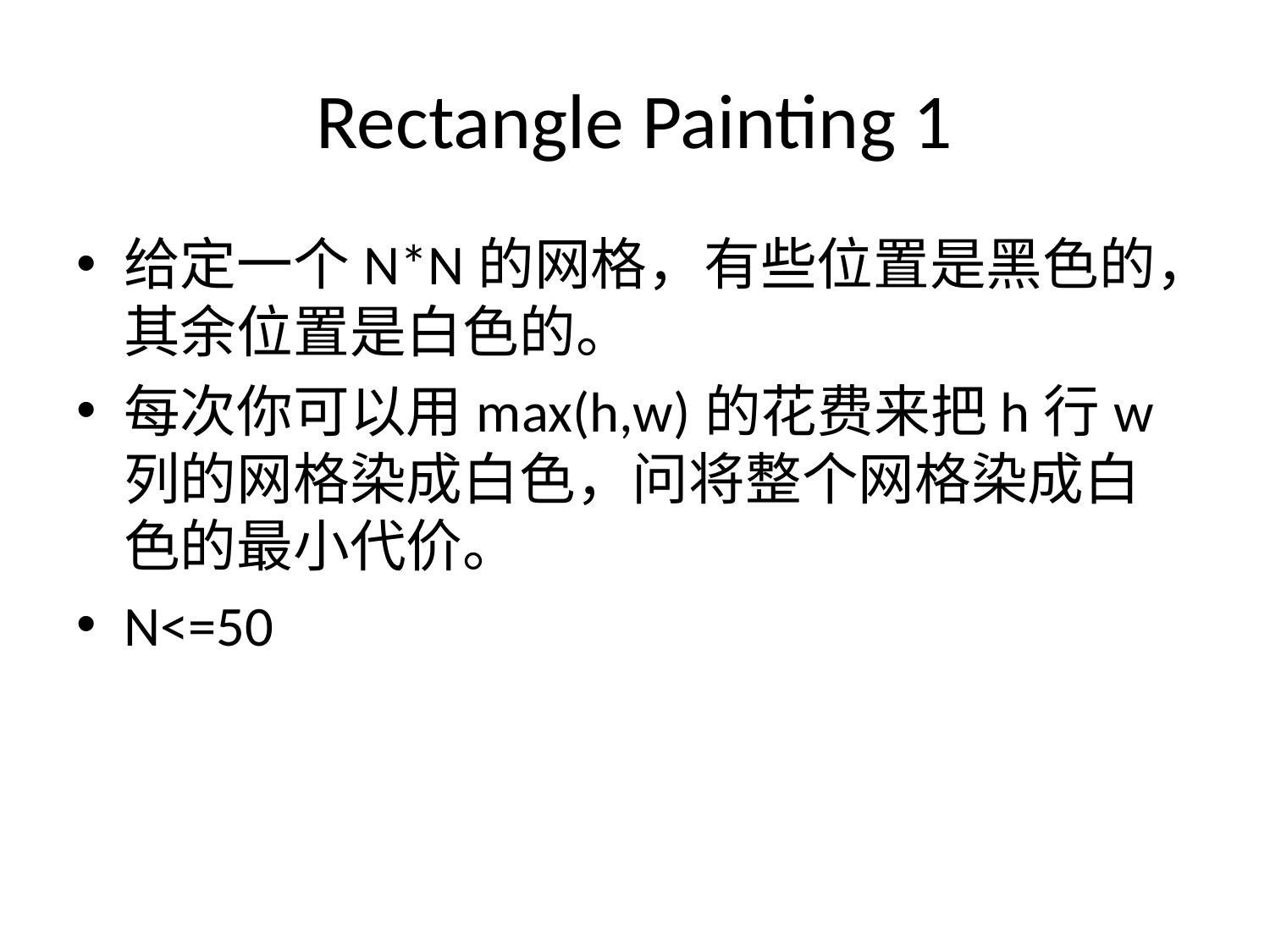

# Rectangle Painting 1
给定一个N*N的网格，有些位置是黑色的，其余位置是白色的。
每次你可以用max(h,w)的花费来把h行w列的网格染成白色，问将整个网格染成白色的最小代价。
N<=50